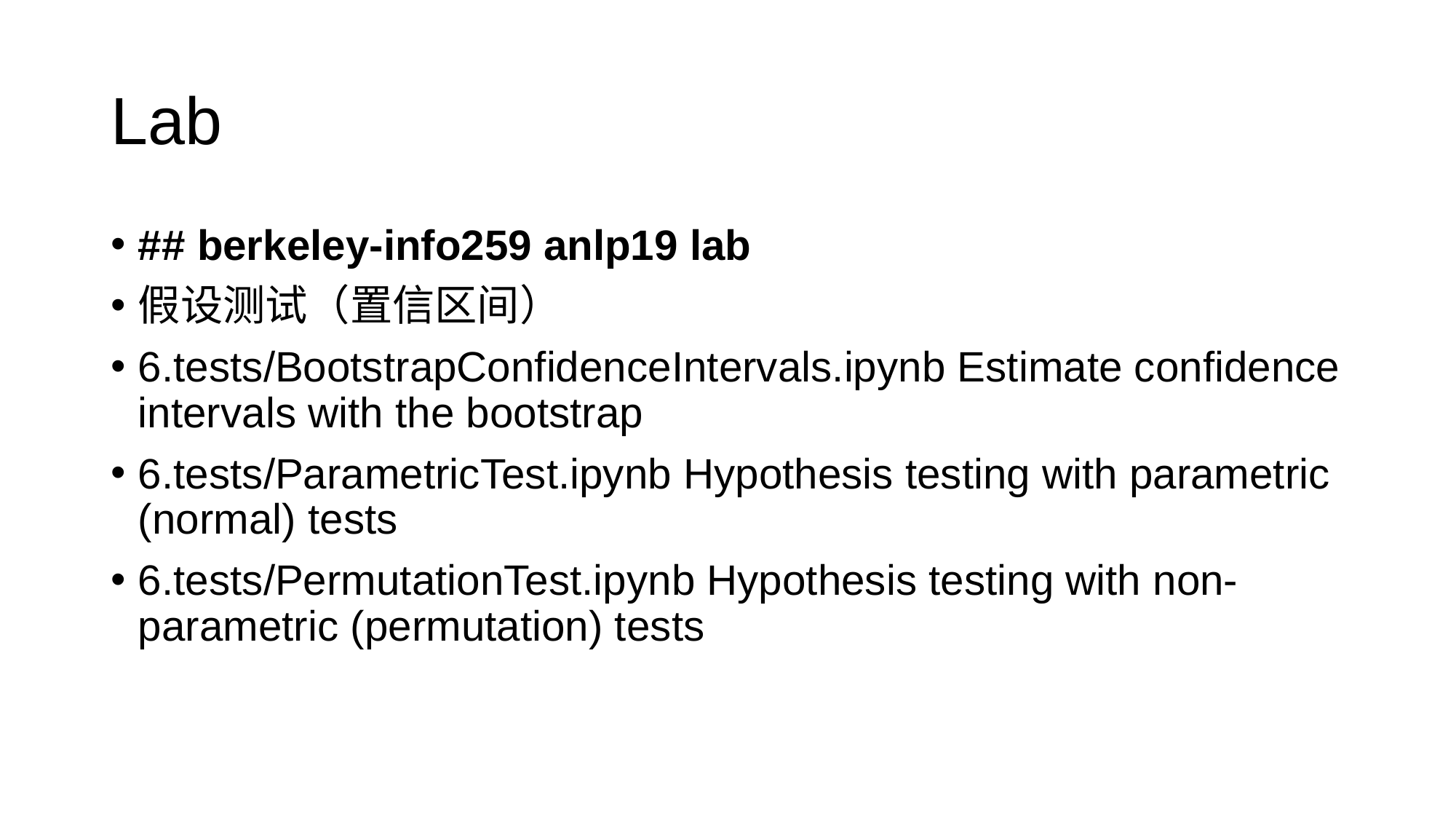

# Lab
## berkeley-info259 anlp19 lab
假设测试（置信区间）
6.tests/BootstrapConfidenceIntervals.ipynb Estimate confidence intervals with the bootstrap
6.tests/ParametricTest.ipynb Hypothesis testing with parametric (normal) tests
6.tests/PermutationTest.ipynb Hypothesis testing with non-parametric (permutation) tests